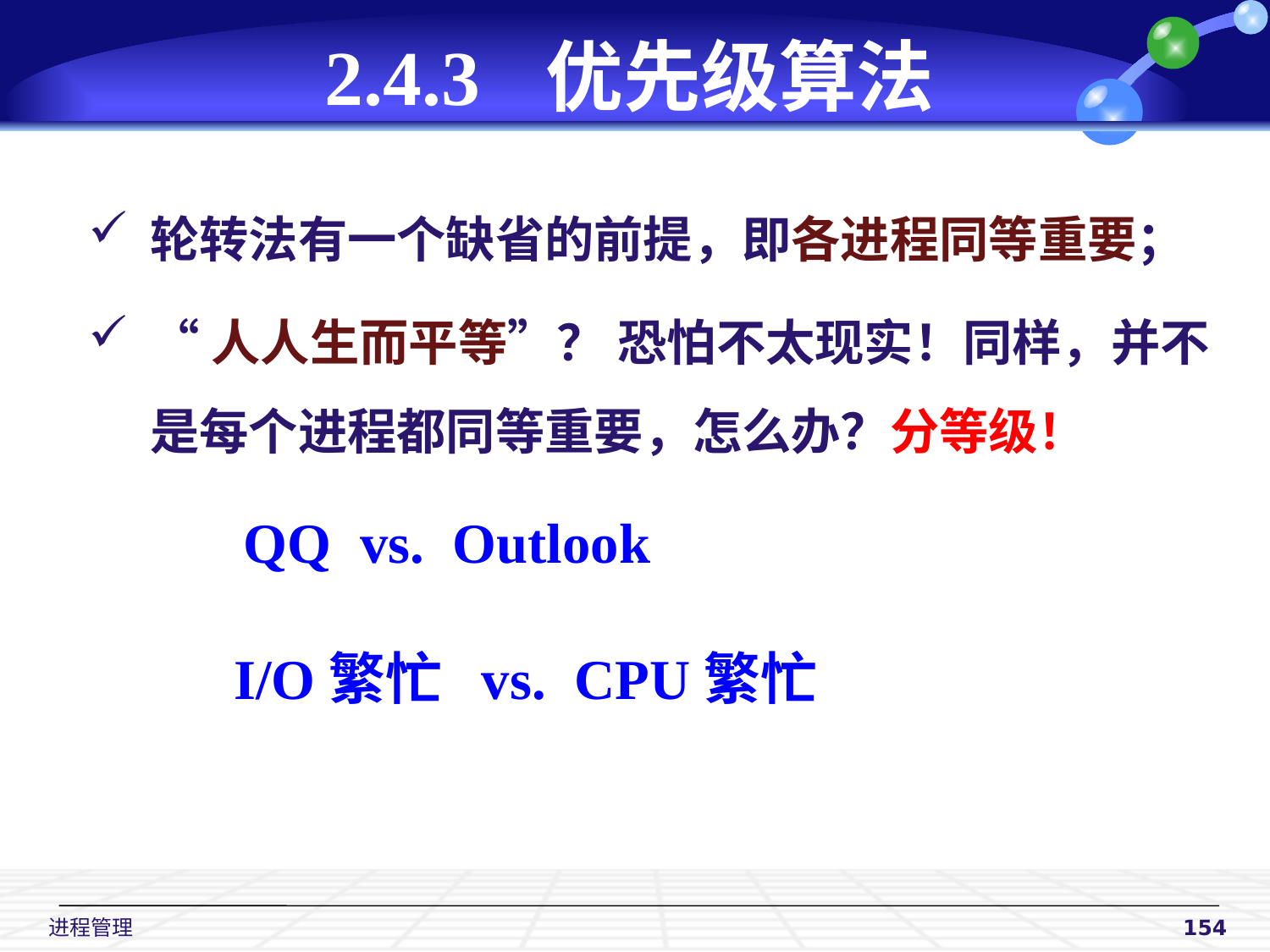

# 2.4.3 优先级算法
轮转法有一个缺省的前提，即各进程同等重要；
“人人生而平等”？ 恐怕不太现实！同样，并不是每个进程都同等重要，怎么办？分等级！
QQ  vs.  Outlook
I/O繁忙  vs.  CPU繁忙
   进程管理
154